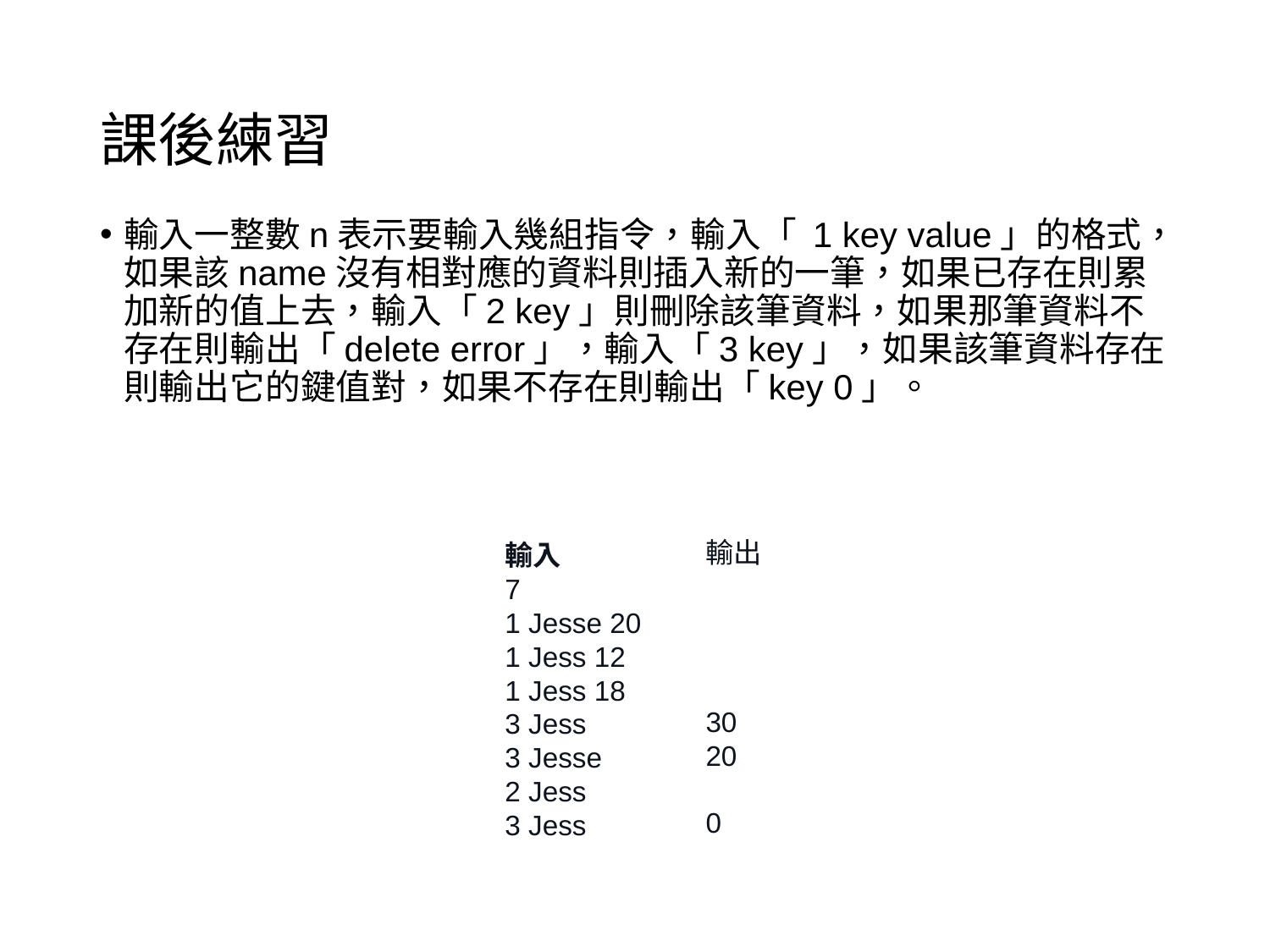

# 課後練習
輸入一整數n表示要輸入幾組指令，輸入「 1 key value」的格式，如果該name沒有相對應的資料則插入新的一筆，如果已存在則累加新的值上去，輸入「2 key」則刪除該筆資料，如果那筆資料不存在則輸出「delete error」，輸入「3 key」，如果該筆資料存在則輸出它的鍵值對，如果不存在則輸出「key 0」。
輸出

30
20

0
輸入
7
1 Jesse 20
1 Jess 12
1 Jess 18
3 Jess
3 Jesse
2 Jess
3 Jess